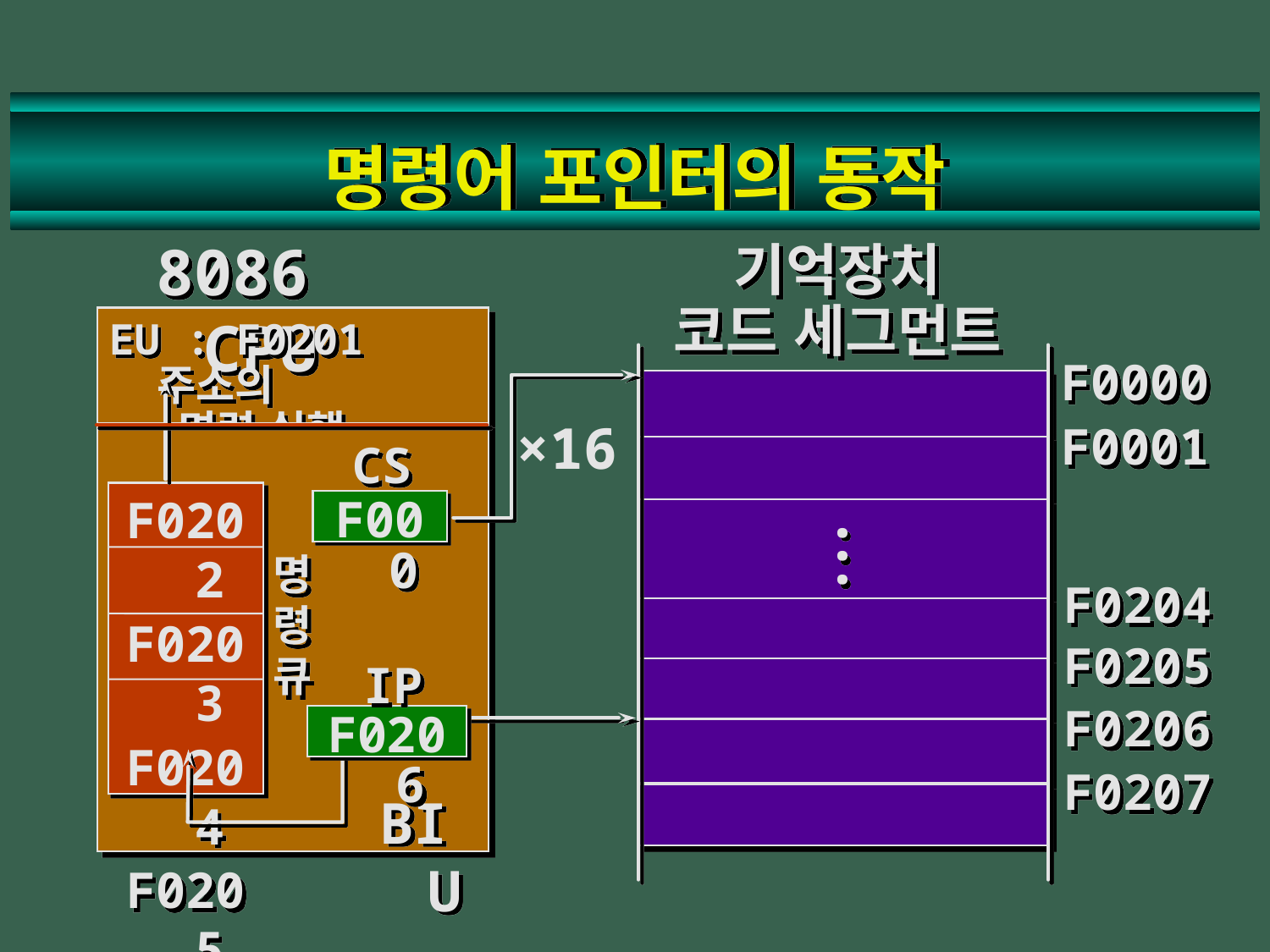

# 명령어 포인터의 동작
8086 CPU
기억장치
코드 세그먼트

EU : F0201 주소의
     명령 실행

F0000

×16
F0001

CS
F0202
F0203
F0204
F0205
F000
.
.
.
명
령
큐

F0204

F0205
IP

F0206
F0206

F0207
BIU